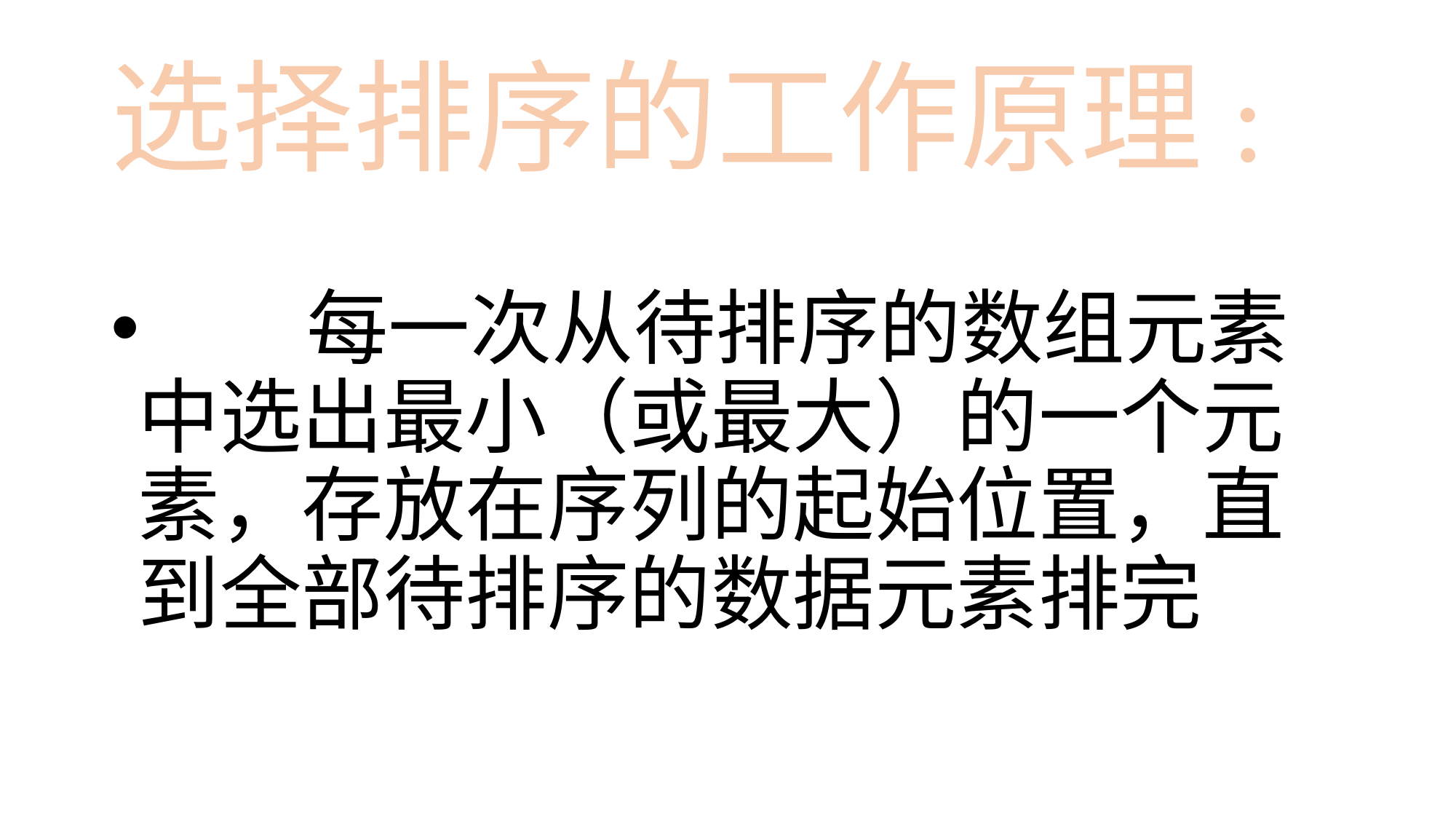

# 选择排序的工作原理:
        每一次从待排序的数组元素中选出最小（或最大）的一个元素，存放在序列的起始位置，直到全部待排序的数据元素排完